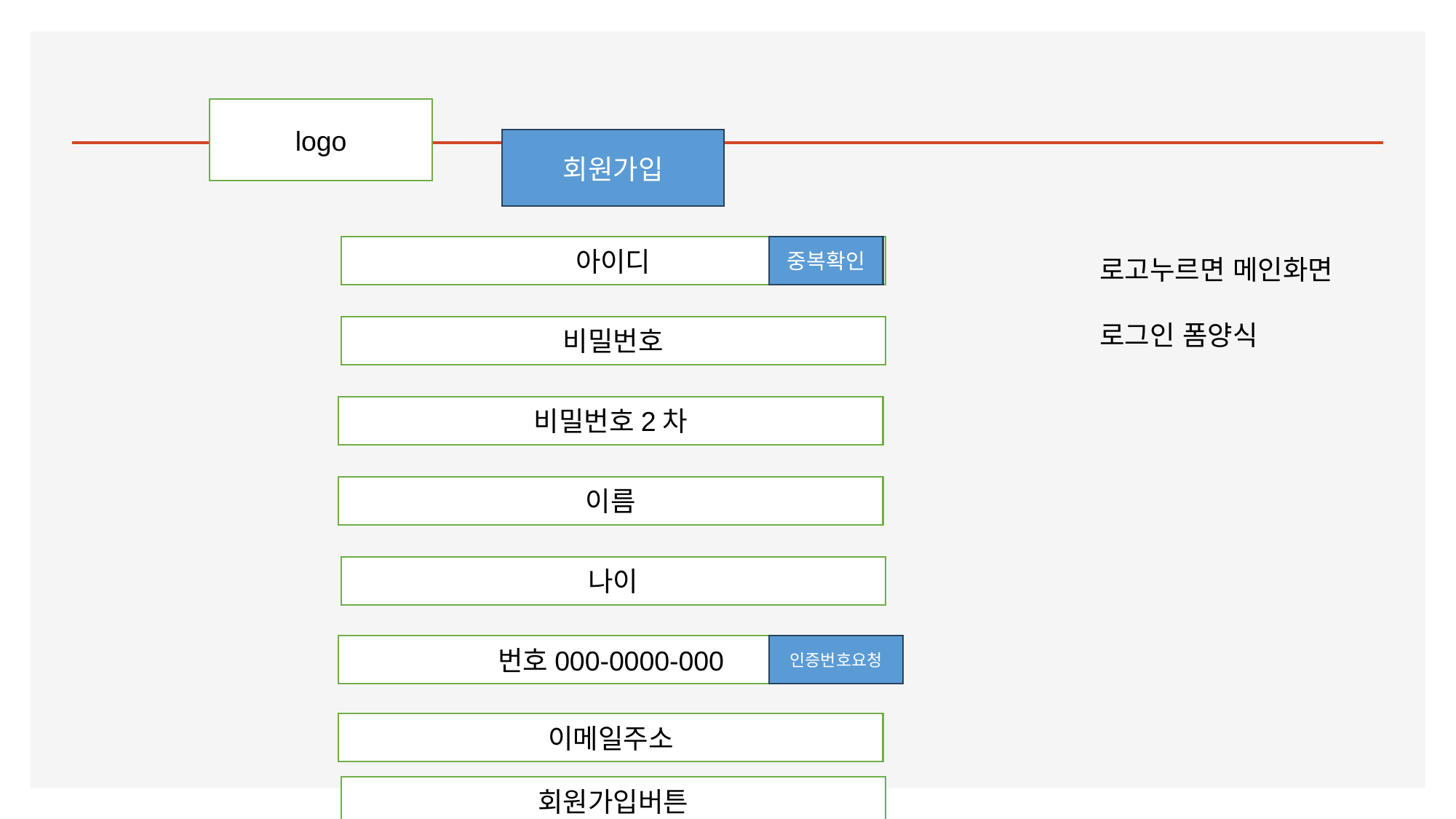

#
logo
회원가입
아이디
중복확인
로고누르면 메인화면

로그인 폼양식

비밀번호
비밀번호2차
이름
나이
번호000-0000-000
인증번호요청
이메일주소
회원가입버튼